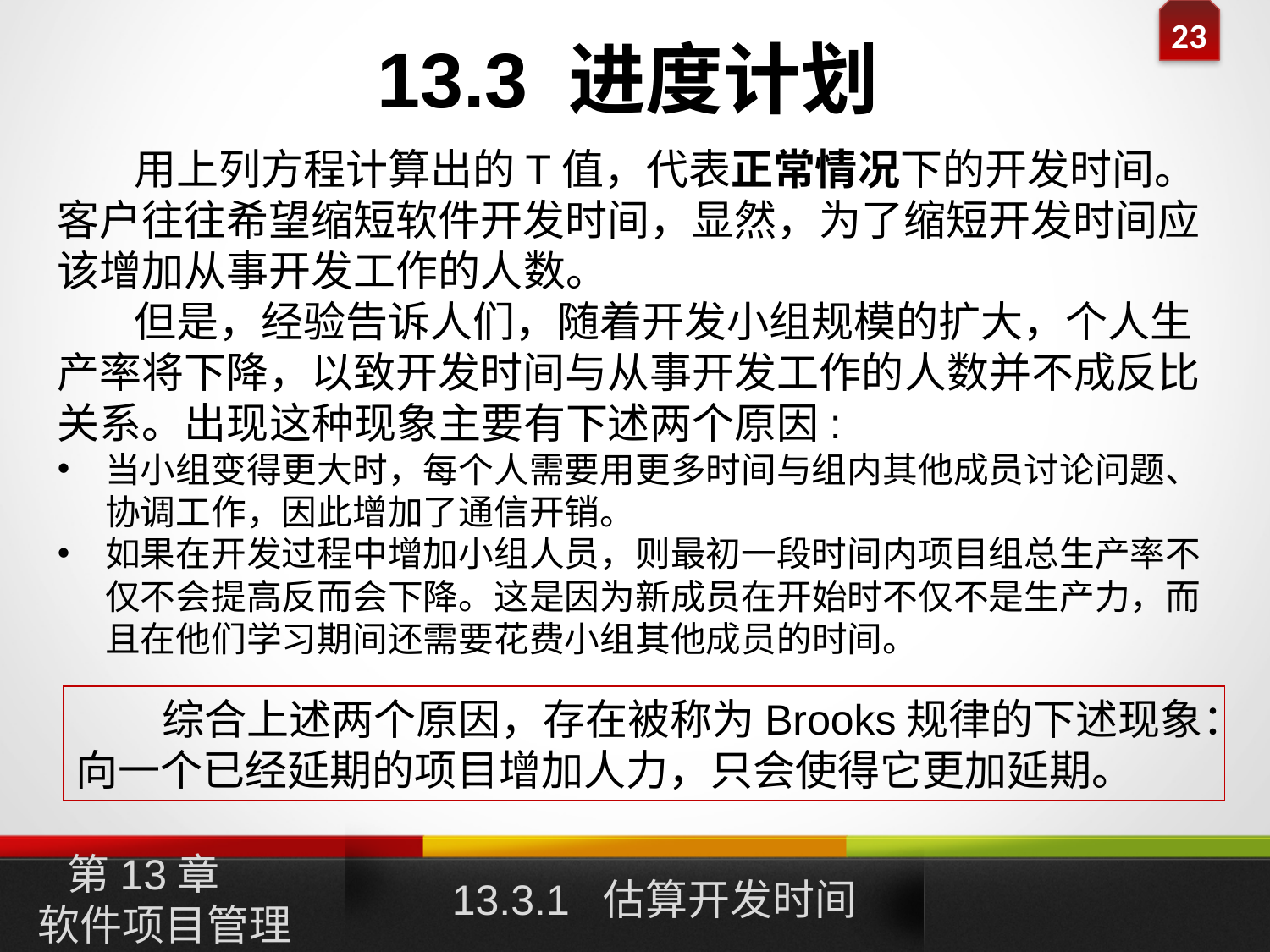

13.3 进度计划
       用上列方程计算出的T值，代表正常情况下的开发时间。客户往往希望缩短软件开发时间，显然，为了缩短开发时间应该增加从事开发工作的人数。
       但是，经验告诉人们，随着开发小组规模的扩大，个人生产率将下降，以致开发时间与从事开发工作的人数并不成反比关系。出现这种现象主要有下述两个原因:
当小组变得更大时，每个人需要用更多时间与组内其他成员讨论问题、协调工作，因此增加了通信开销。
如果在开发过程中增加小组人员，则最初一段时间内项目组总生产率不仅不会提高反而会下降。这是因为新成员在开始时不仅不是生产力，而且在他们学习期间还需要花费小组其他成员的时间。
        综合上述两个原因，存在被称为Brooks规律的下述现象：向一个已经延期的项目增加人力，只会使得它更加延期。
第13章
软件项目管理
13.3.1  估算开发时间